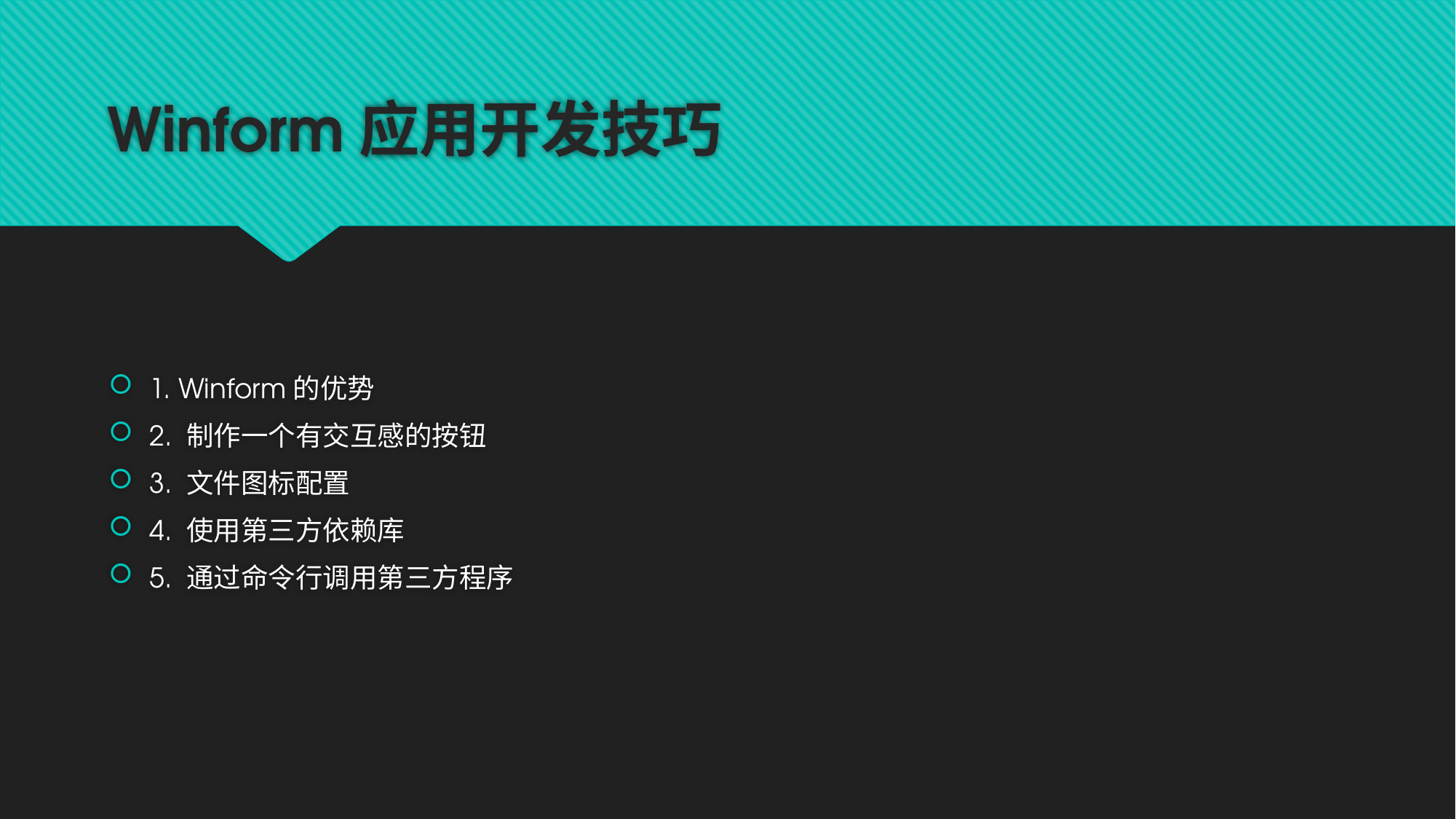

# Winform应用开发技巧
1. Winform的优势
2. 制作一个有交互感的按钮
3. 文件图标配置
4. 使用第三方依赖库
5. 通过命令行调用第三方程序